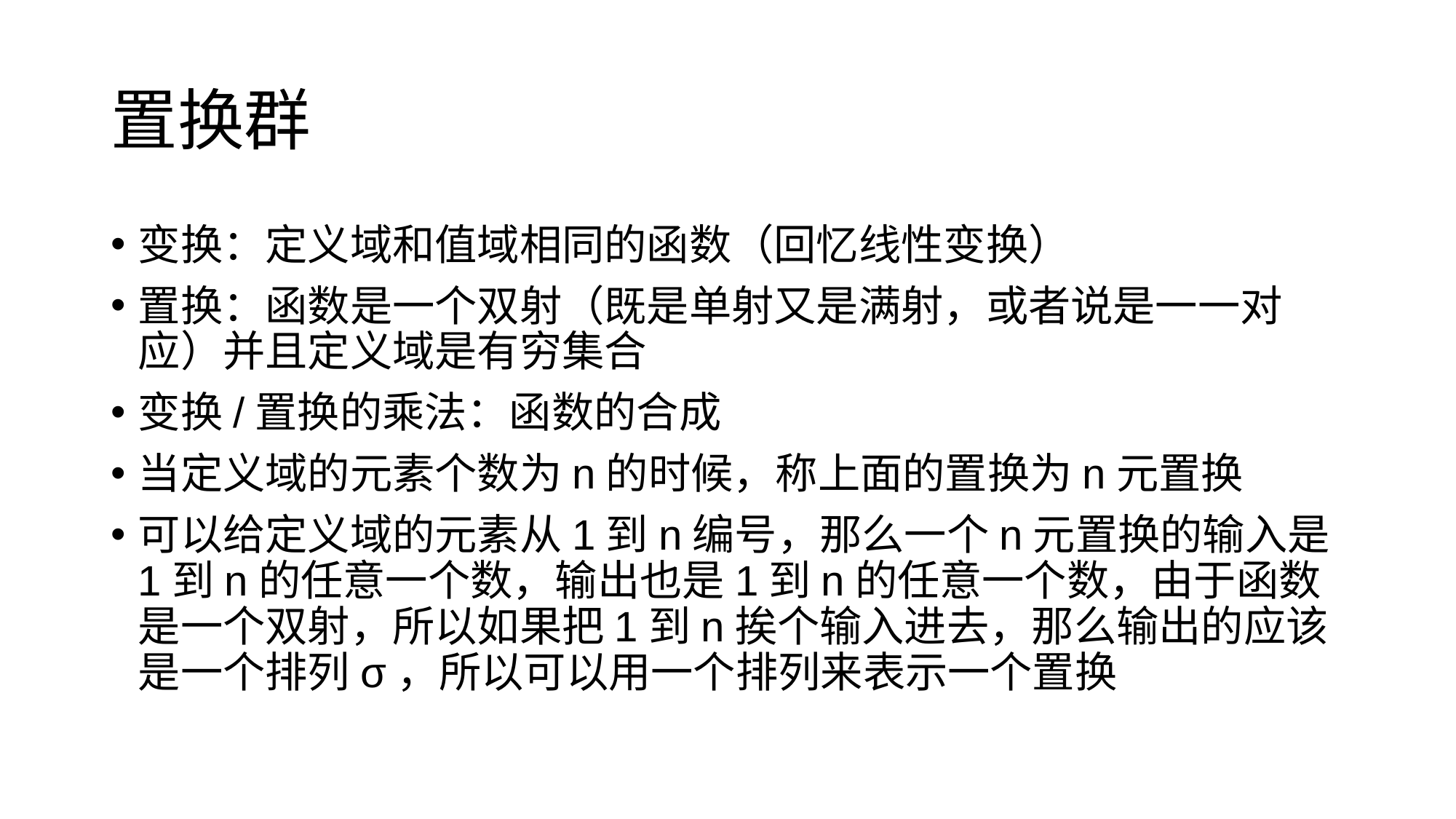

# 置换群
变换：定义域和值域相同的函数（回忆线性变换）
置换：函数是一个双射（既是单射又是满射，或者说是一一对应）并且定义域是有穷集合
变换/置换的乘法：函数的合成
当定义域的元素个数为n的时候，称上面的置换为n元置换
可以给定义域的元素从1到n编号，那么一个n元置换的输入是1到n的任意一个数，输出也是1到n的任意一个数，由于函数是一个双射，所以如果把1到n挨个输入进去，那么输出的应该是一个排列σ，所以可以用一个排列来表示一个置换